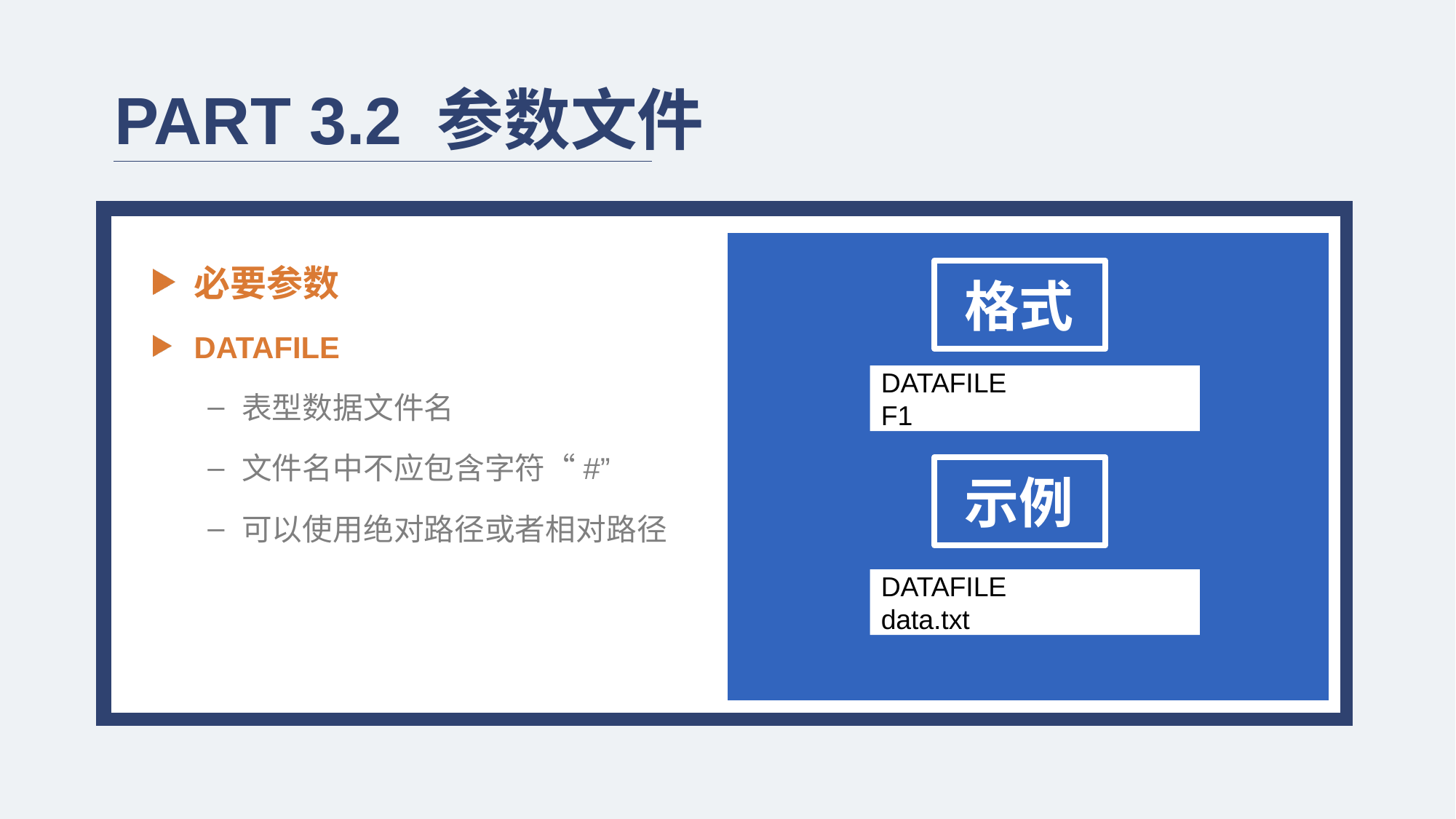

PART 3.2 参数文件

必要参数
DATAFILE
表型数据文件名
文件名中不应包含字符“#”
可以使用绝对路径或者相对路径

格式
DATAFILE
F1

示例
DATAFILE
data.txt